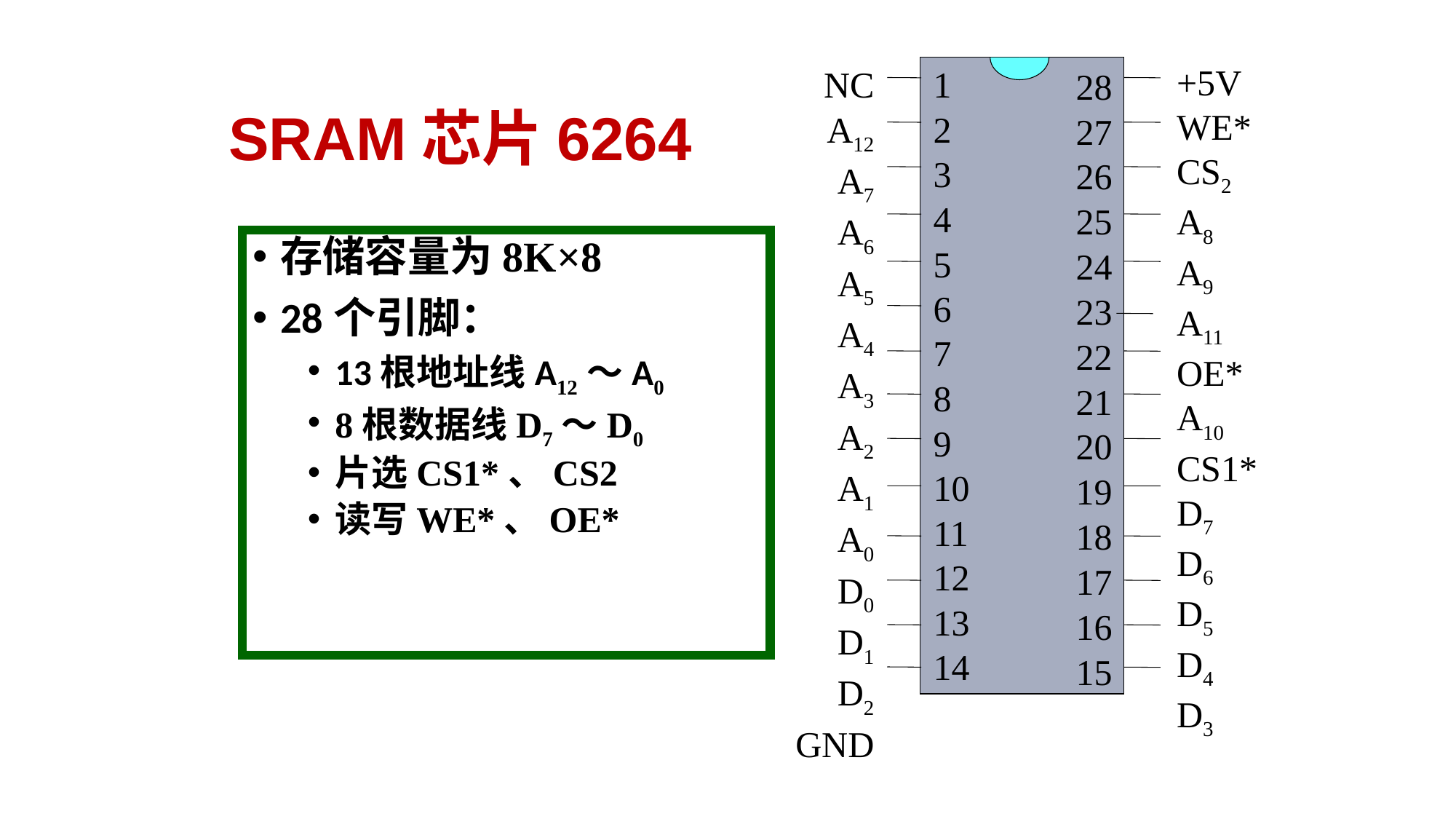

+5V
WE*
CS2
A8
A9
A11
OE*
A10
CS1*
D7
D6
D5
D4
D3
NC
A12
A7
A6
A5
A4
A3
A2
A1
A0
D0
D1
D2
GND

1
2
3
4
5
6
7
8
9
10
11
12
13
14
28
27
26
25
24
23
22
21
20
19
18
17
16
15

# SRAM芯片6264
存储容量为8K×8
28个引脚：
13根地址线A12～A0
8根数据线D7～D0
片选CS1*、CS2
读写WE*、OE*